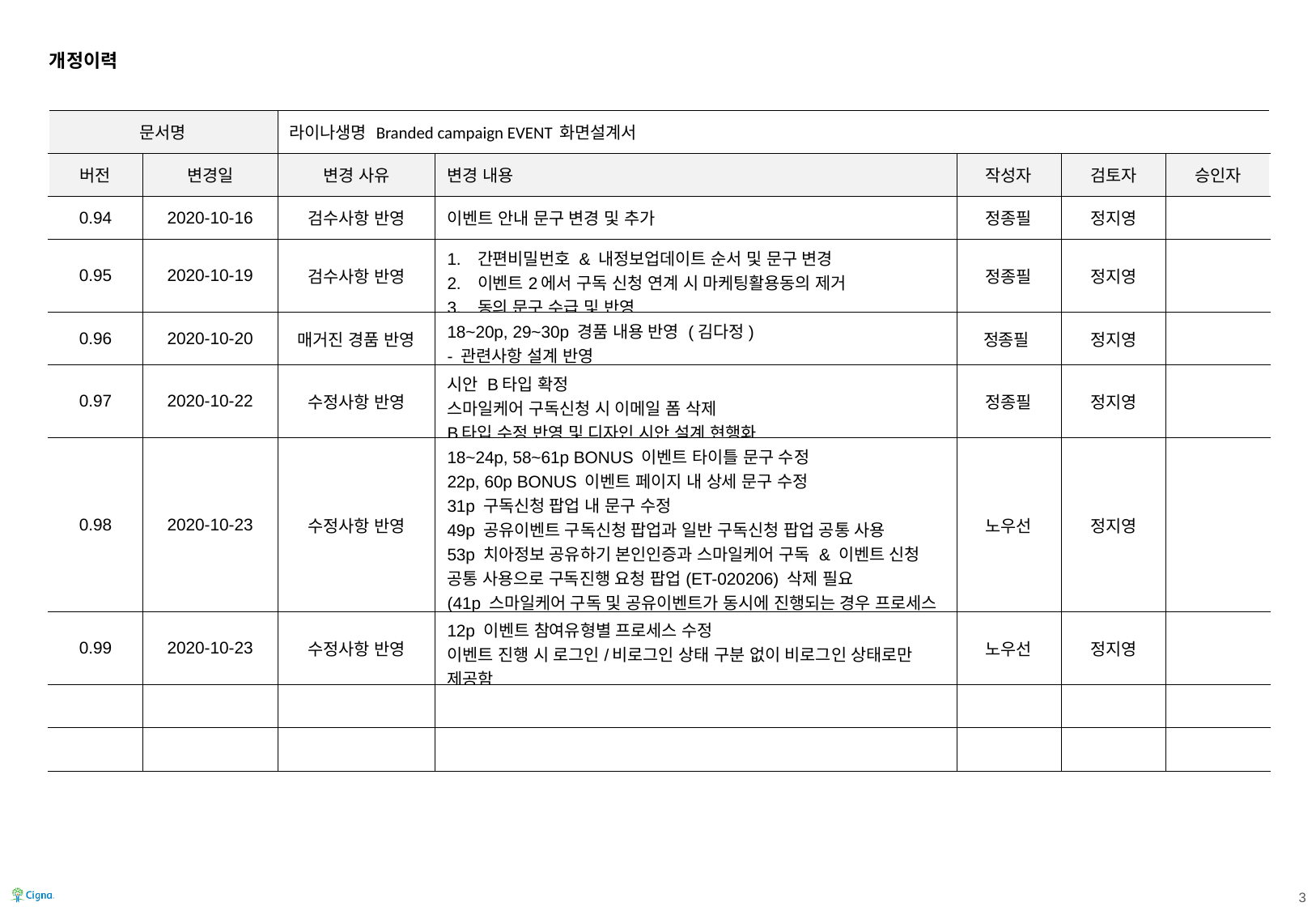

개정이력
| 문서명 |  | 라이나생명 Branded campaign EVENT 화면설계서 |  |  |  |  |
| --- | --- | --- | --- | --- | --- | --- |
| 버전 | 변경일 | 변경 사유 | 변경 내용 | 작성자 | 검토자 | 승인자 |
| 0.94 | 2020-10-16 | 검수사항 반영 | 이벤트 안내 문구 변경 및 추가 | 정종필 | 정지영 |  |
| 0.95 | 2020-10-19 | 검수사항 반영 | 간편비밀번호 & 내정보업데이트 순서 및 문구 변경 이벤트2에서 구독 신청 연계 시 마케팅활용동의 제거 동의 문구 수급 및 반영 | 정종필 | 정지영 |  |
| 0.96 | 2020-10-20 | 매거진 경품 반영 | 18~20p, 29~30p 경품 내용 반영 (김다정) - 관련사항 설계 반영 | 정종필 | 정지영 |  |
| 0.97 | 2020-10-22 | 수정사항 반영 | 시안 B타입 확정 스마일케어 구독신청 시 이메일 폼 삭제 B타입 수정 반영 및 디자인 시안 설계 현행화 | 정종필 | 정지영 |  |
| 0.98 | 2020-10-23 | 수정사항 반영 | 18~24p, 58~61p BONUS 이벤트 타이틀 문구 수정 22p, 60p BONUS 이벤트 페이지 내 상세 문구 수정 31p 구독신청 팝업 내 문구 수정 49p 공유이벤트 구독신청 팝업과 일반 구독신청 팝업 공통 사용 53p 치아정보 공유하기 본인인증과 스마일케어 구독 & 이벤트 신청 공통 사용으로 구독진행 요청 팝업(ET-020206) 삭제 필요 (41p 스마일케어 구독 및 공유이벤트가 동시에 진행되는 경우 프로세스 플로우 확인) | 노우선 | 정지영 |  |
| 0.99 | 2020-10-23 | 수정사항 반영 | 12p 이벤트 참여유형별 프로세스 수정 이벤트 진행 시 로그인/비로그인 상태 구분 없이 비로그인 상태로만 제공함 | 노우선 | 정지영 |  |
|  |  |  |  |  |  |  |
|  |  |  |  |  |  |  |